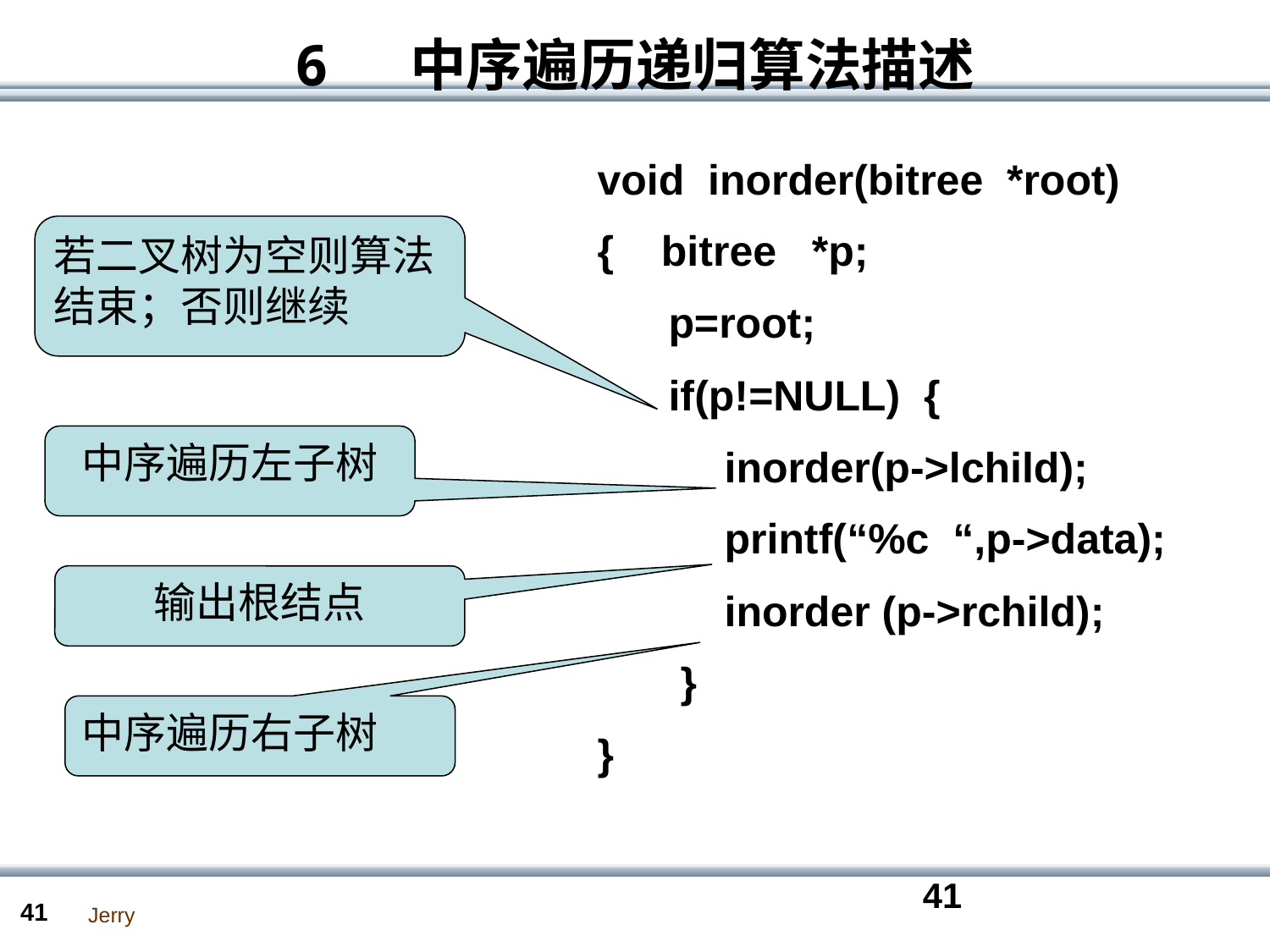

# 6  中序遍历递归算法描述
void  inorder(bitree  *root)
{    bitree   *p;
      p=root;
      if(p!=NULL)  {
	inorder(p->lchild);
 	printf(“%c  “,p->data);
          	inorder (p->rchild);
       }
}
若二叉树为空则算法结束；否则继续
中序遍历左子树
输出根结点
中序遍历右子树
41